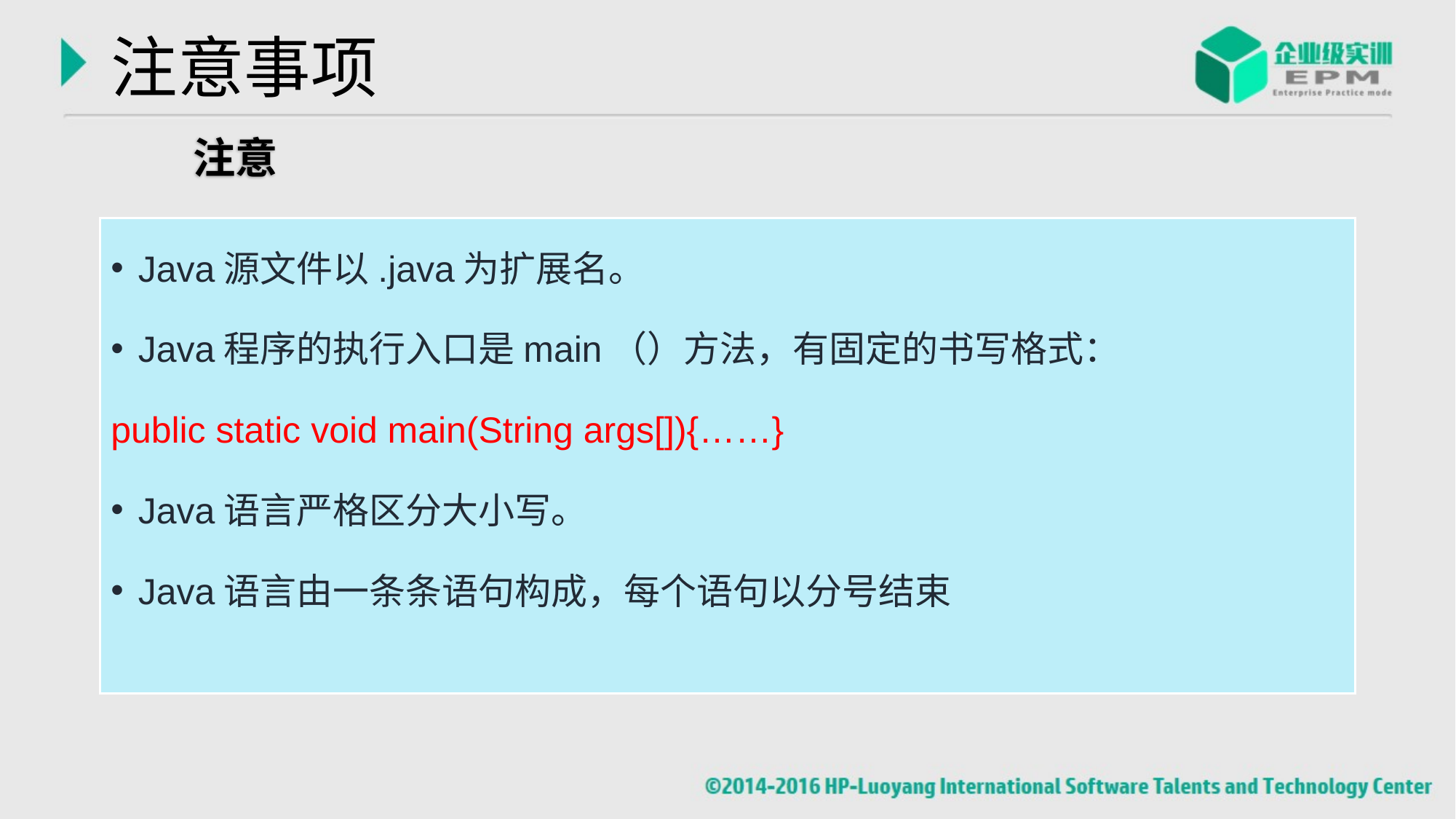

# 注意事项
注意
Java源文件以.java为扩展名。
Java程序的执行入口是main（）方法，有固定的书写格式：
public static void main(String args[]){……}
Java语言严格区分大小写。
Java语言由一条条语句构成，每个语句以分号结束